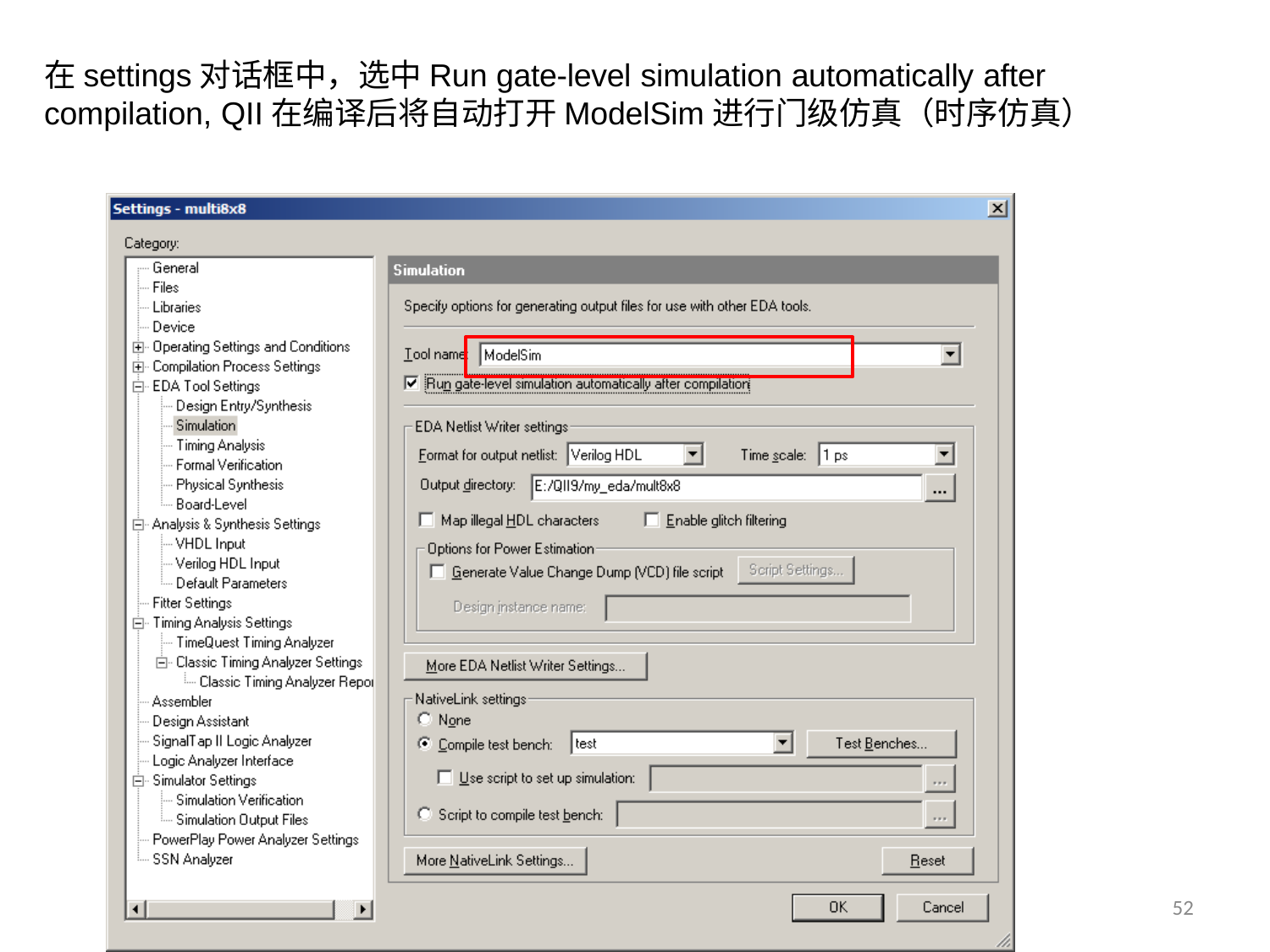

# 在settings对话框中，选中Run gate-level simulation automatically after  compilation, QII在编译后将自动打开ModelSim进行门级仿真（时序仿真）

52